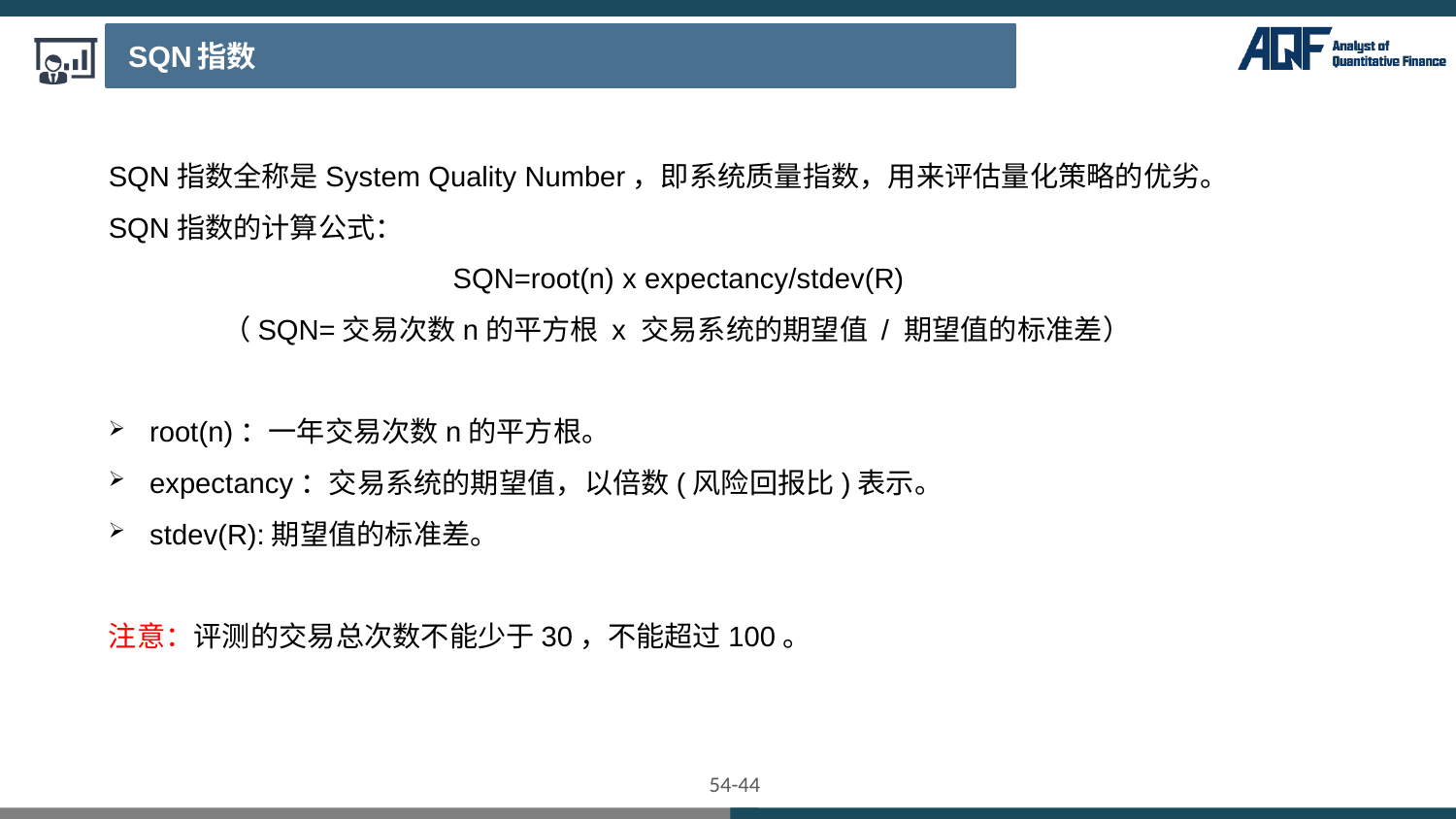

SQN指数
SQN指数全称是System Quality Number，即系统质量指数，用来评估量化策略的优劣。
SQN指数的计算公式：
                                           SQN=root(n) x expectancy/stdev(R)
                 （SQN=交易次数n的平方根 x 交易系统的期望值 / 期望值的标准差）

root(n)：一年交易次数n的平方根。
expectancy：交易系统的期望值，以倍数(风险回报比)表示。
stdev(R):期望值的标准差。

注意：评测的交易总次数不能少于30，不能超过100。